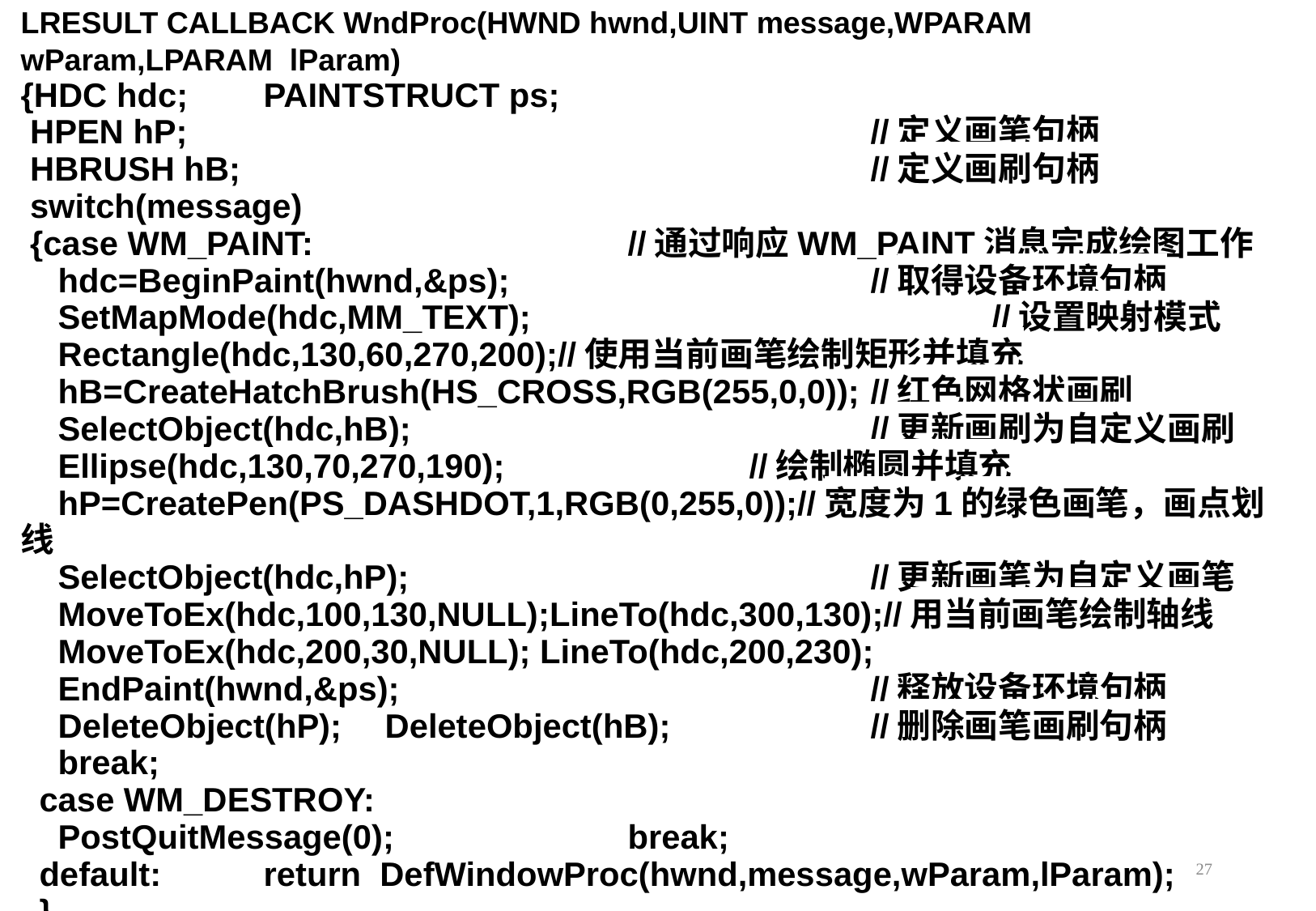

LRESULT CALLBACK WndProc(HWND hwnd,UINT message,WPARAM  wParam,LPARAM  lParam)
{HDC hdc;	PAINTSTRUCT ps;
 HPEN hP;						//定义画笔句柄
 HBRUSH hB;						//定义画刷句柄
 switch(message)
 {case WM_PAINT:			//通过响应WM_PAINT消息完成绘图工作
    hdc=BeginPaint(hwnd,&ps); 			//取得设备环境句柄
    SetMapMode(hdc,MM_TEXT);				//设置映射模式
    Rectangle(hdc,130,60,270,200);//使用当前画笔绘制矩形并填充
    hB=CreateHatchBrush(HS_CROSS,RGB(255,0,0));	//红色网格状画刷
    SelectObject(hdc,hB);				//更新画刷为自定义画刷
    Ellipse(hdc,130,70,270,190);			//绘制椭圆并填充
    hP=CreatePen(PS_DASHDOT,1,RGB(0,255,0));//宽度为1的绿色画笔，画点划线
    SelectObject(hdc,hP);				//更新画笔为自定义画笔
    MoveToEx(hdc,100,130,NULL);LineTo(hdc,300,130);//用当前画笔绘制轴线
    MoveToEx(hdc,200,30,NULL); LineTo(hdc,200,230);
    EndPaint(hwnd,&ps);				//释放设备环境句柄
    DeleteObject(hP);	DeleteObject(hB);		//删除画笔画刷句柄
    break;
  case WM_DESTROY:
    PostQuitMessage(0);		break;
  default:	return  DefWindowProc(hwnd,message,wParam,lParam);
  }
return 0;}
27